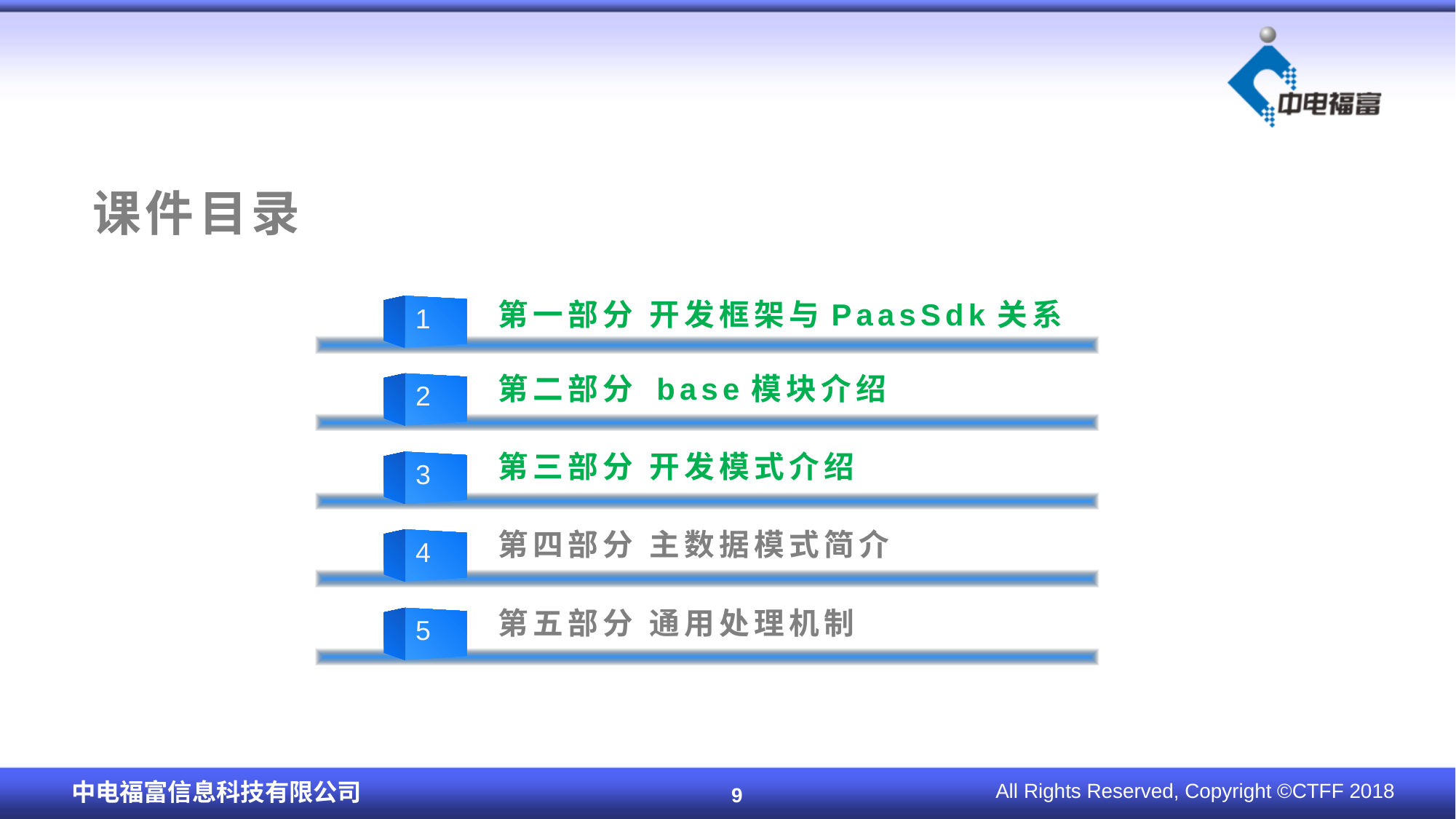

课件目录
第一部分 开发框架与PaasSdk关系

1
1

第二部分 base模块介绍

2
1

第三部分 开发模式介绍

3

第四部分 主数据模式简介

4

第五部分 通用处理机制

5